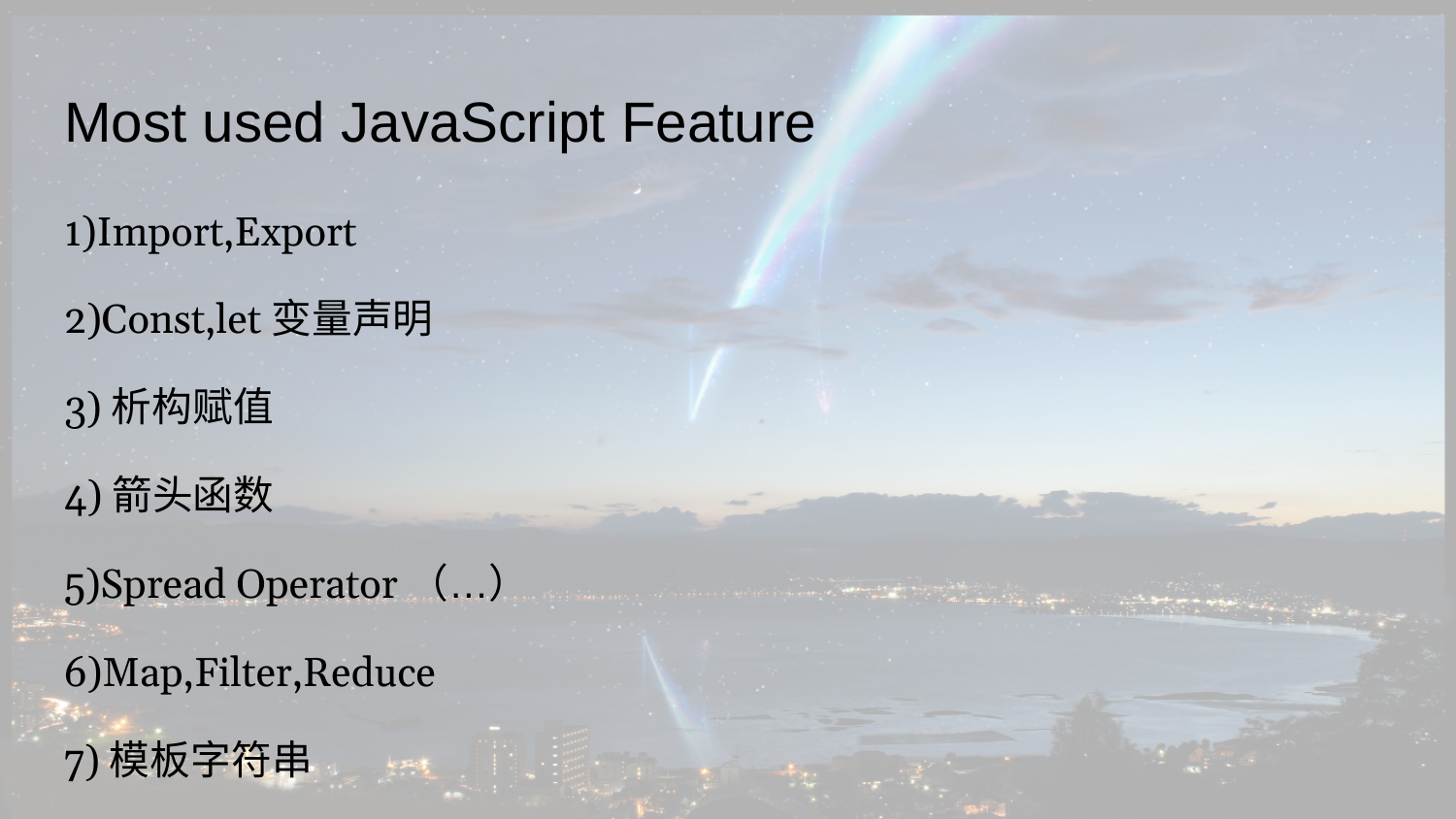

# Most used JavaScript Feature
1)Import,Export
2)Const,let变量声明
3)析构赋值
4)箭头函数
5)Spread Operator（…）
6)Map,Filter,Reduce
7)模板字符串